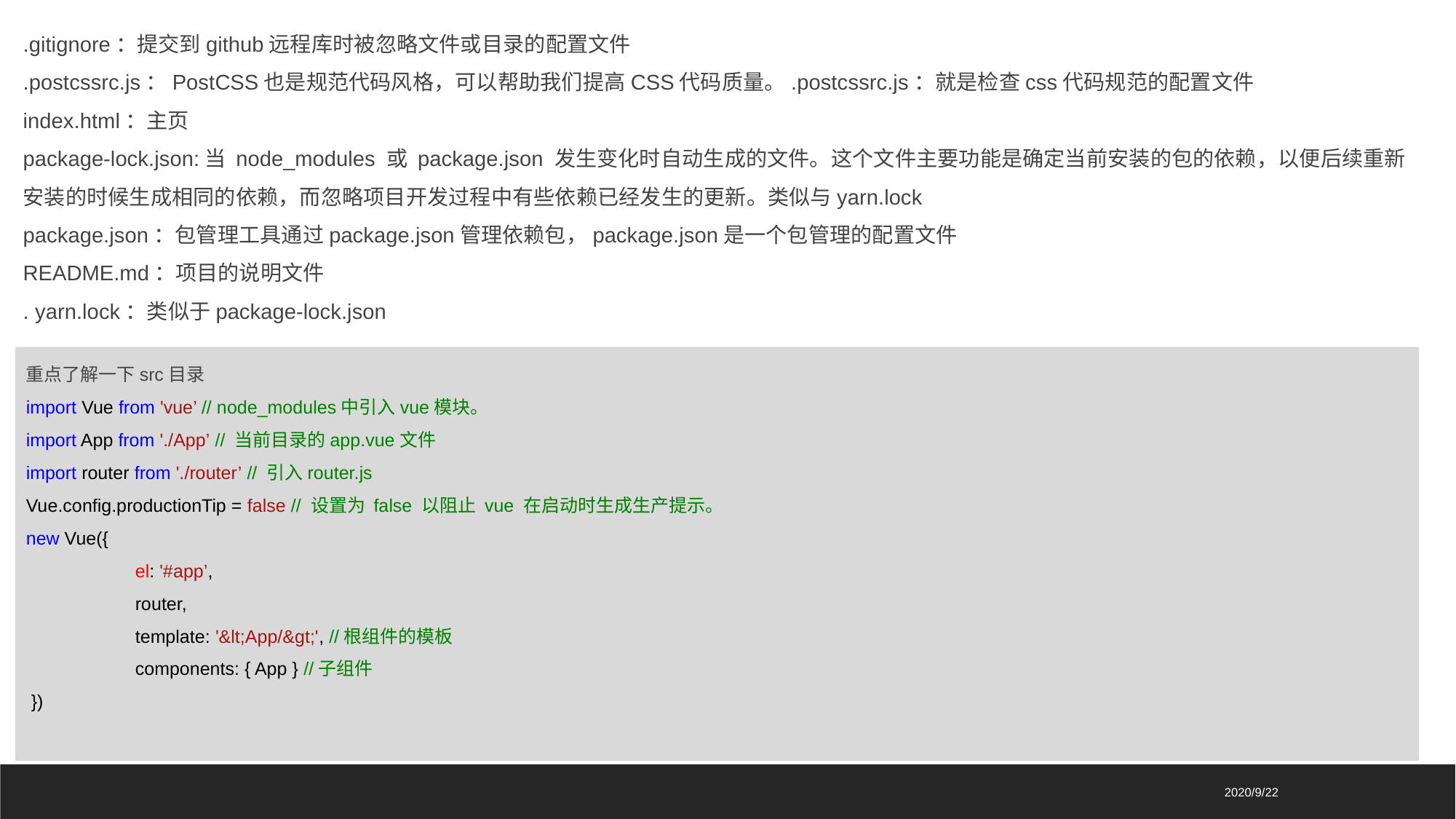

.gitignore：提交到github远程库时被忽略文件或目录的配置文件
.postcssrc.js：PostCSS也是规范代码风格，可以帮助我们提高CSS代码质量。.postcssrc.js：就是检查css代码规范的配置文件
index.html：主页
package-lock.json:当 node_modules 或 package.json 发生变化时自动生成的文件。这个文件主要功能是确定当前安装的包的依赖，以便后续重新安装的时候生成相同的依赖，而忽略项目开发过程中有些依赖已经发生的更新。类似与yarn.lock
package.json：包管理工具通过package.json管理依赖包，package.json是一个包管理的配置文件
README.md：项目的说明文件
. yarn.lock：类似于package-lock.json
重点了解一下src目录
import Vue from 'vue’ // node_modules中引入vue模块。
import App from './App’ // 当前目录的app.vue文件
import router from './router’ // 引入router.js
Vue.config.productionTip = false // 设置为 false 以阻止 vue 在启动时生成生产提示。
new Vue({
 	el: '#app’,
	router,
	template: '&lt;App/&gt;', //根组件的模板
	components: { App } //子组件
 })

2020/9/22